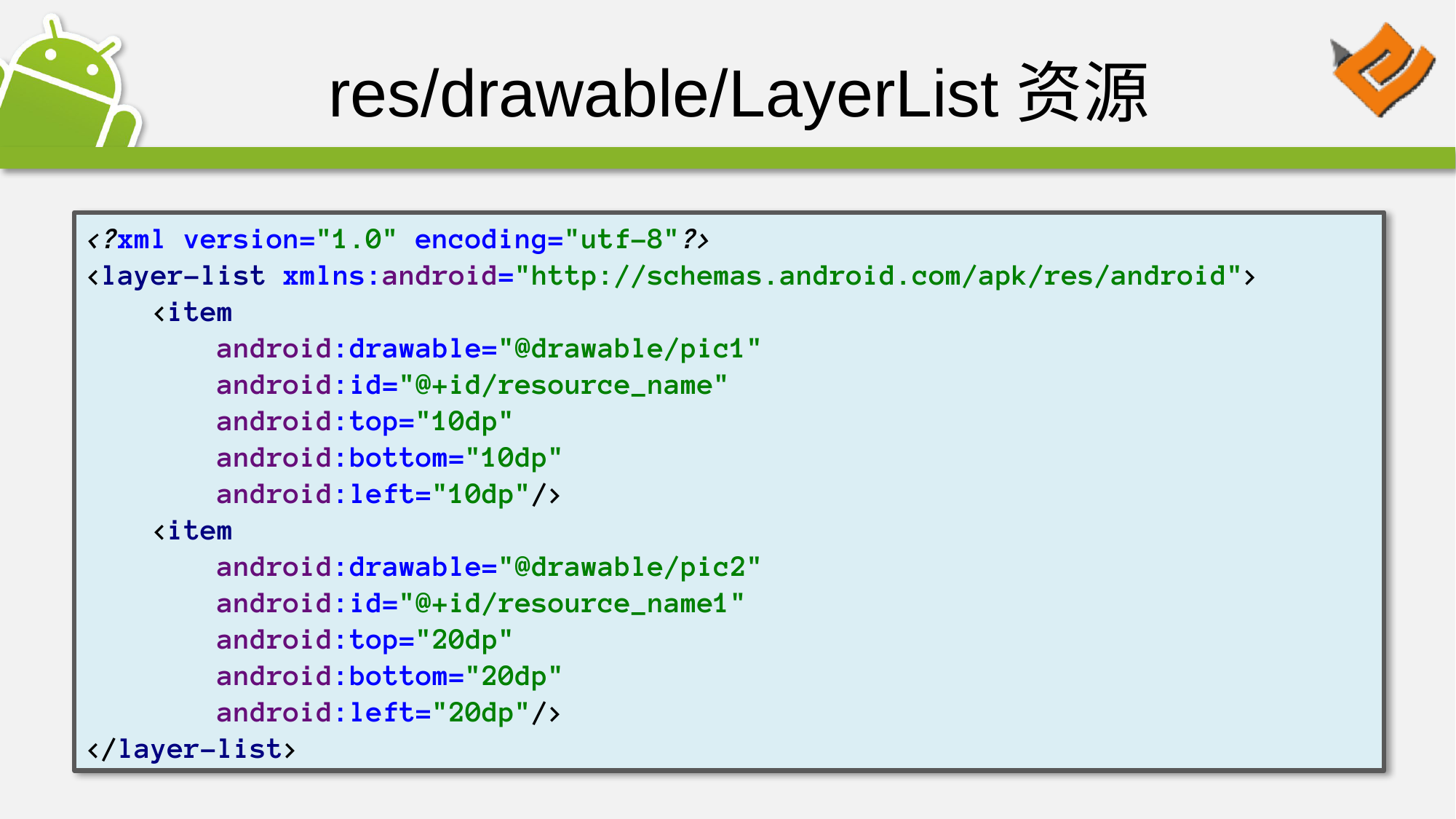

# res/drawable/LayerList资源
<?xml version="1.0" encoding="utf-8"?>
<layer-list xmlns:android="http://schemas.android.com/apk/res/android">
    <item
        android:drawable="@drawable/pic1"
        android:id="@+id/resource_name"
        android:top="10dp"
        android:bottom="10dp"
        android:left="10dp"/>
    <item
        android:drawable="@drawable/pic2"
        android:id="@+id/resource_name1"
        android:top="20dp"
        android:bottom="20dp"
        android:left="20dp"/>
</layer-list>